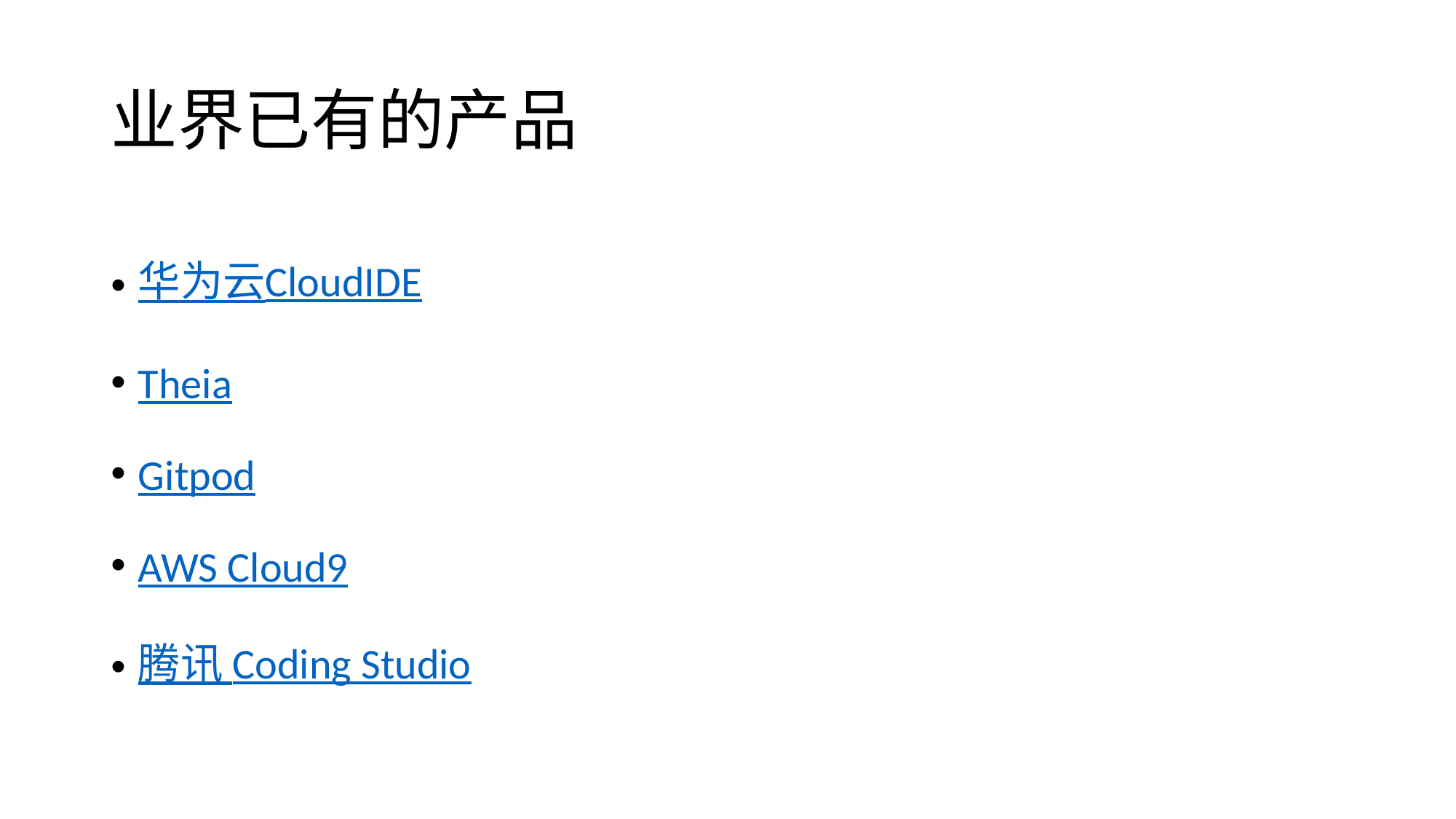

# 业界已有的产品
华为云CloudIDE
Theia
Gitpod
AWS Cloud9
腾讯 Coding Studio